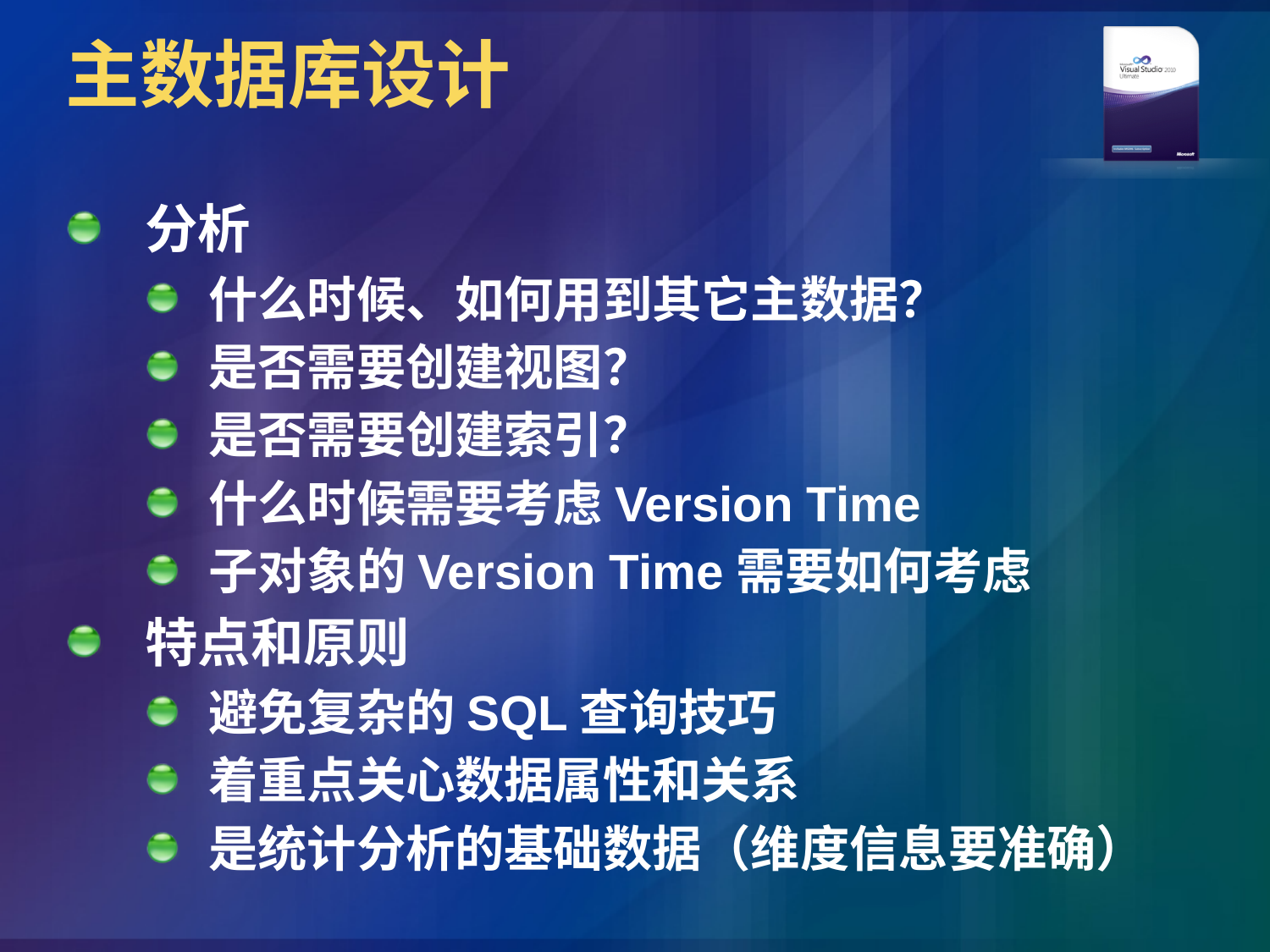

# 主数据库设计
分析
什么时候、如何用到其它主数据？
是否需要创建视图？
是否需要创建索引？
什么时候需要考虑Version Time
子对象的Version Time需要如何考虑
特点和原则
避免复杂的SQL查询技巧
着重点关心数据属性和关系
是统计分析的基础数据（维度信息要准确）